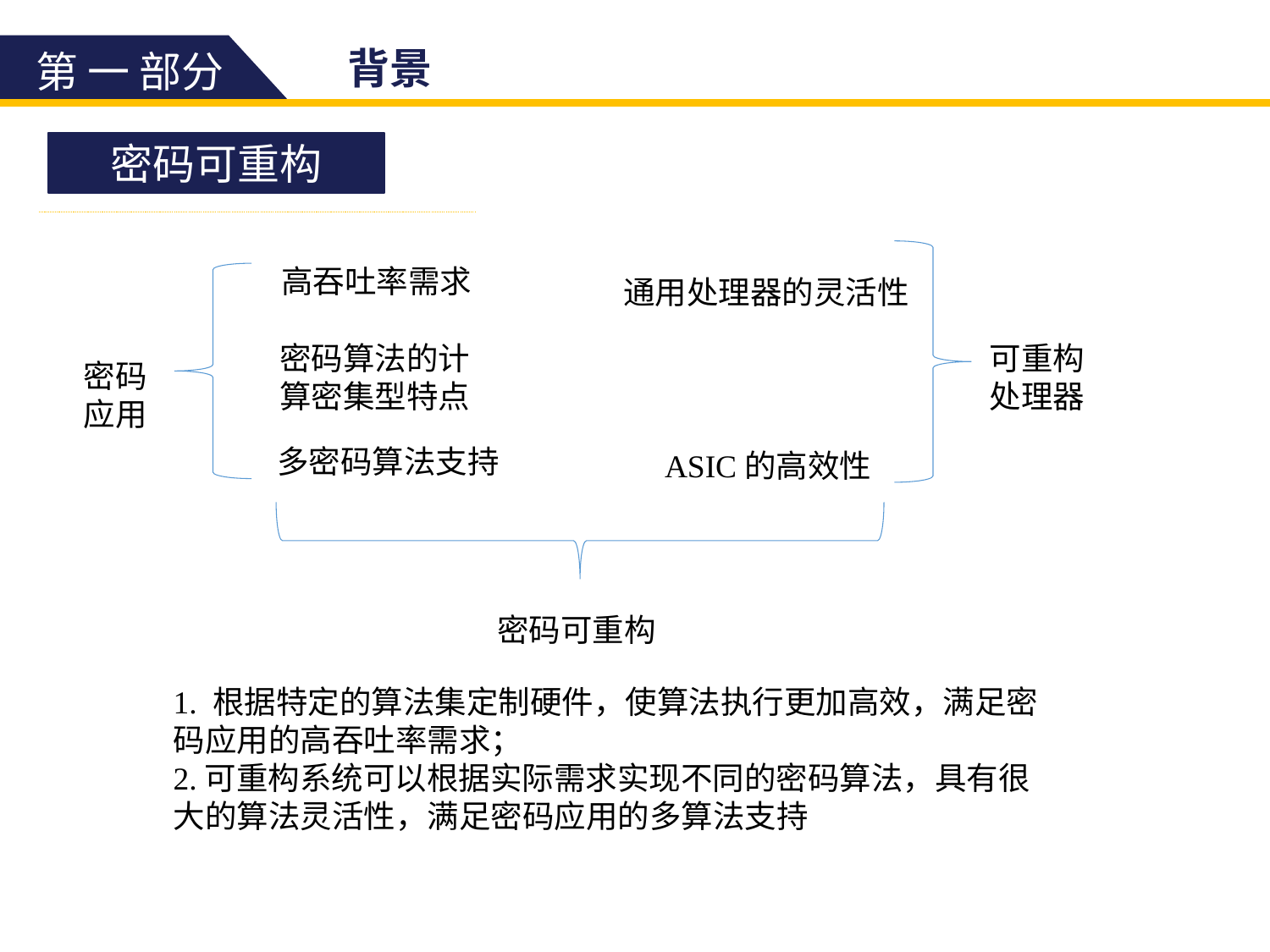

背景

第 一 部分

密码可重构

高吞吐率需求

通用处理器的灵活性
密码算法的计算密集型特点
可重构处理器
密码应用
多密码算法支持
ASIC的高效性
密码可重构
1. 根据特定的算法集定制硬件，使算法执行更加高效，满足密码应用的高吞吐率需求；
2.可重构系统可以根据实际需求实现不同的密码算法，具有很大的算法灵活性，满足密码应用的多算法支持